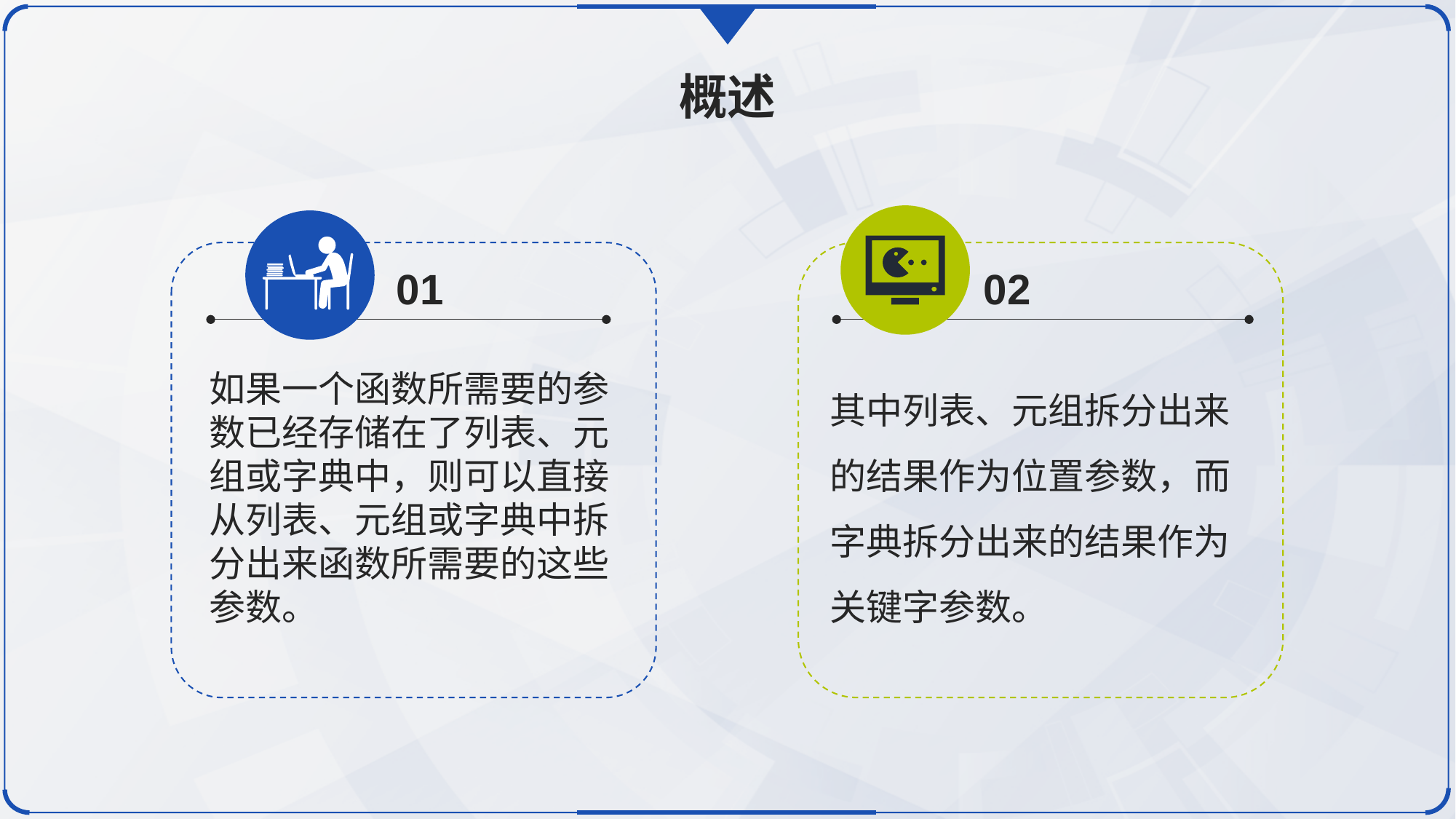

概述

01
02
如果一个函数所需要的参数已经存储在了列表、元组或字典中，则可以直接从列表、元组或字典中拆分出来函数所需要的这些参数。
其中列表、元组拆分出来的结果作为位置参数，而字典拆分出来的结果作为关键字参数。